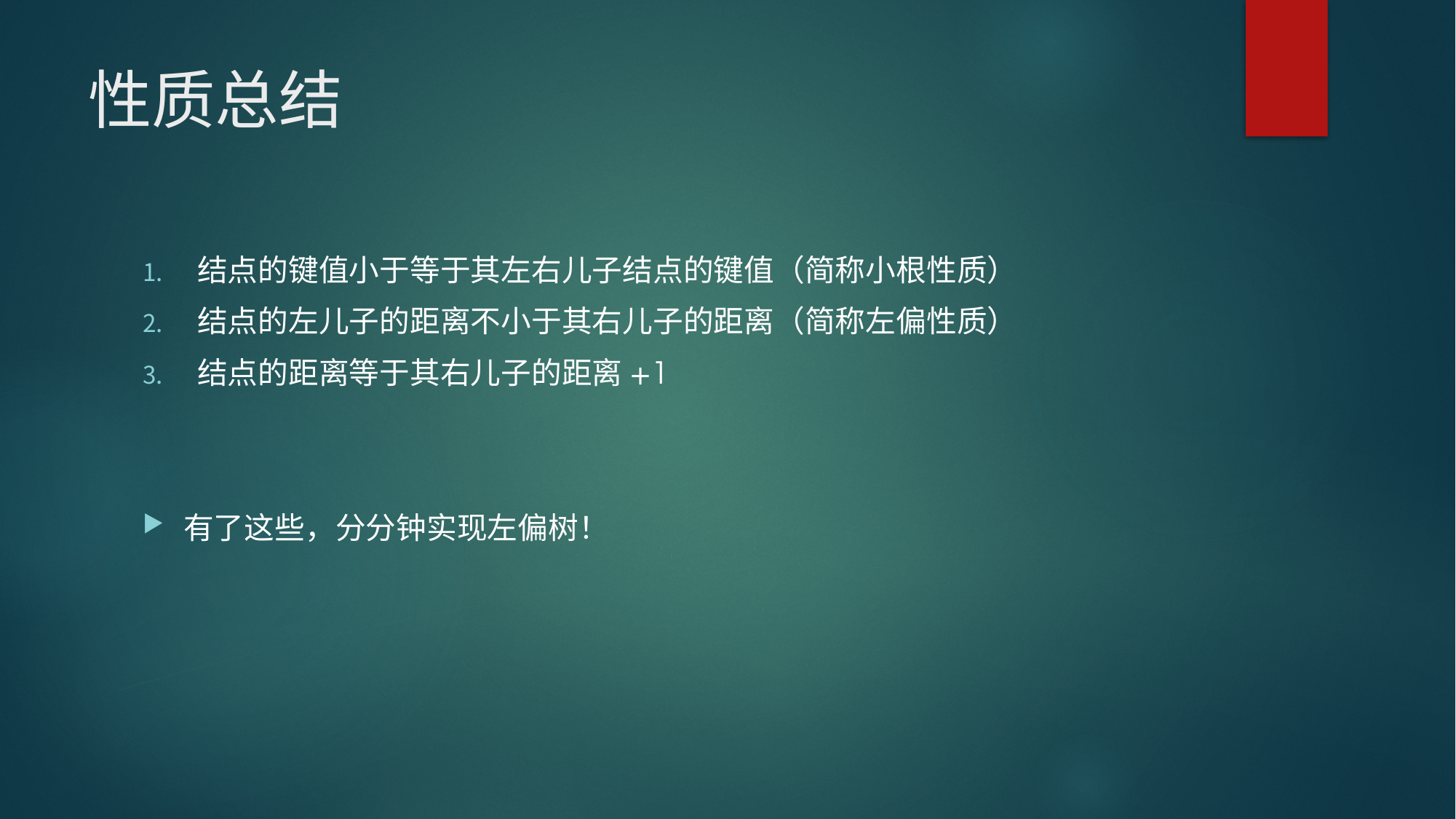

# 性质总结
结点的键值小于等于其左右儿子结点的键值（简称小根性质）
结点的左儿子的距离不小于其右儿子的距离（简称左偏性质）
结点的距离等于其右儿子的距离+1

有了这些，分分钟实现左偏树！